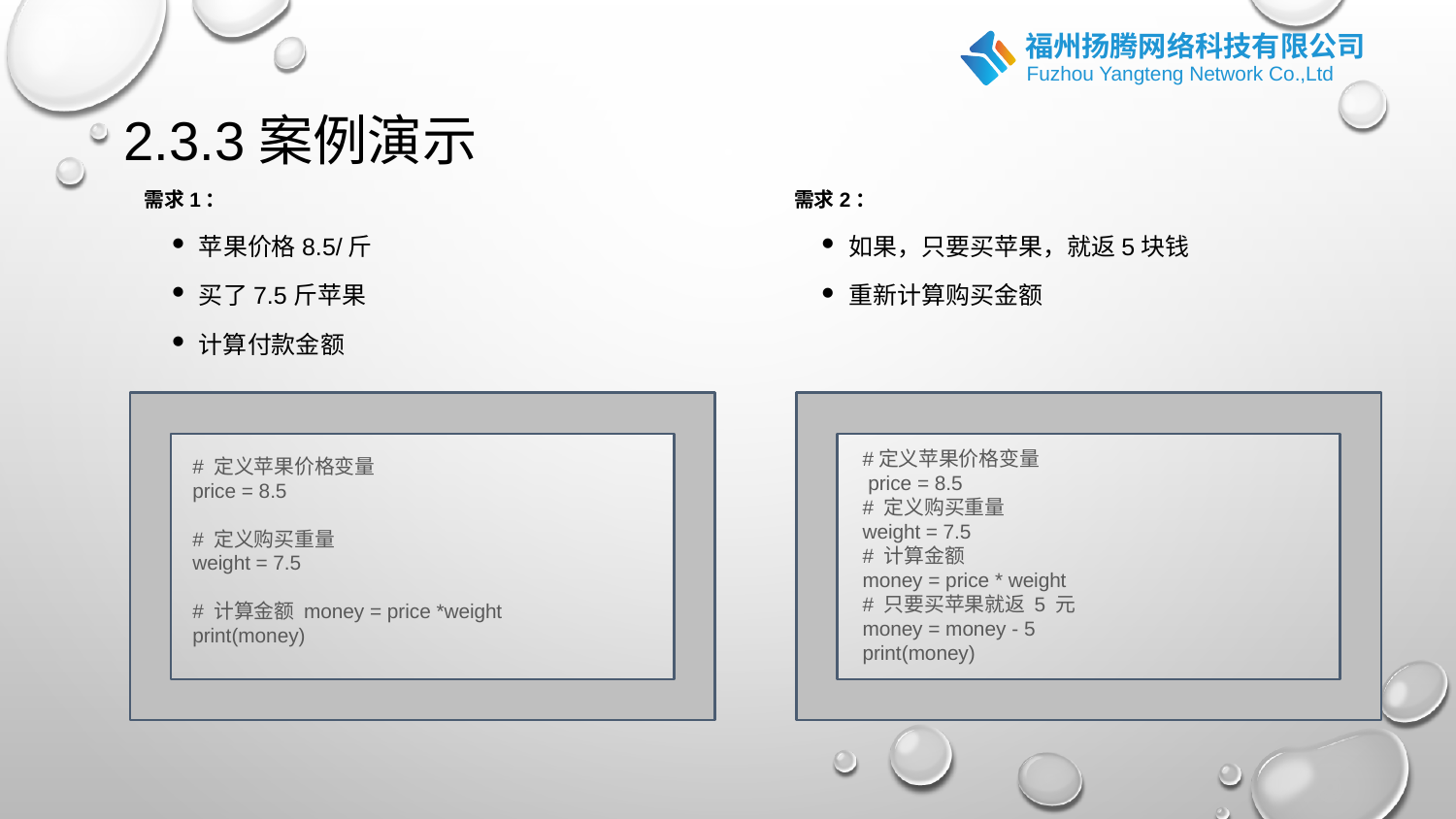

# 2.3.3案例演示
需求1：
苹果价格8.5/斤
买了7.5斤苹果
计算付款金额

需求2：
如果，只要买苹果，就返5块钱
重新计算购买金额

#定义苹果价格变量
 price = 8.5 # 定义购买重量
weight = 7.5 # 计算金额
money = price * weight # 只要买苹果就返 5 元 money = money - 5 print(money)
# 定义苹果价格变量
price = 8.5

# 定义购买重量
weight = 7.5

# 计算金额 money = price *weight
print(money)